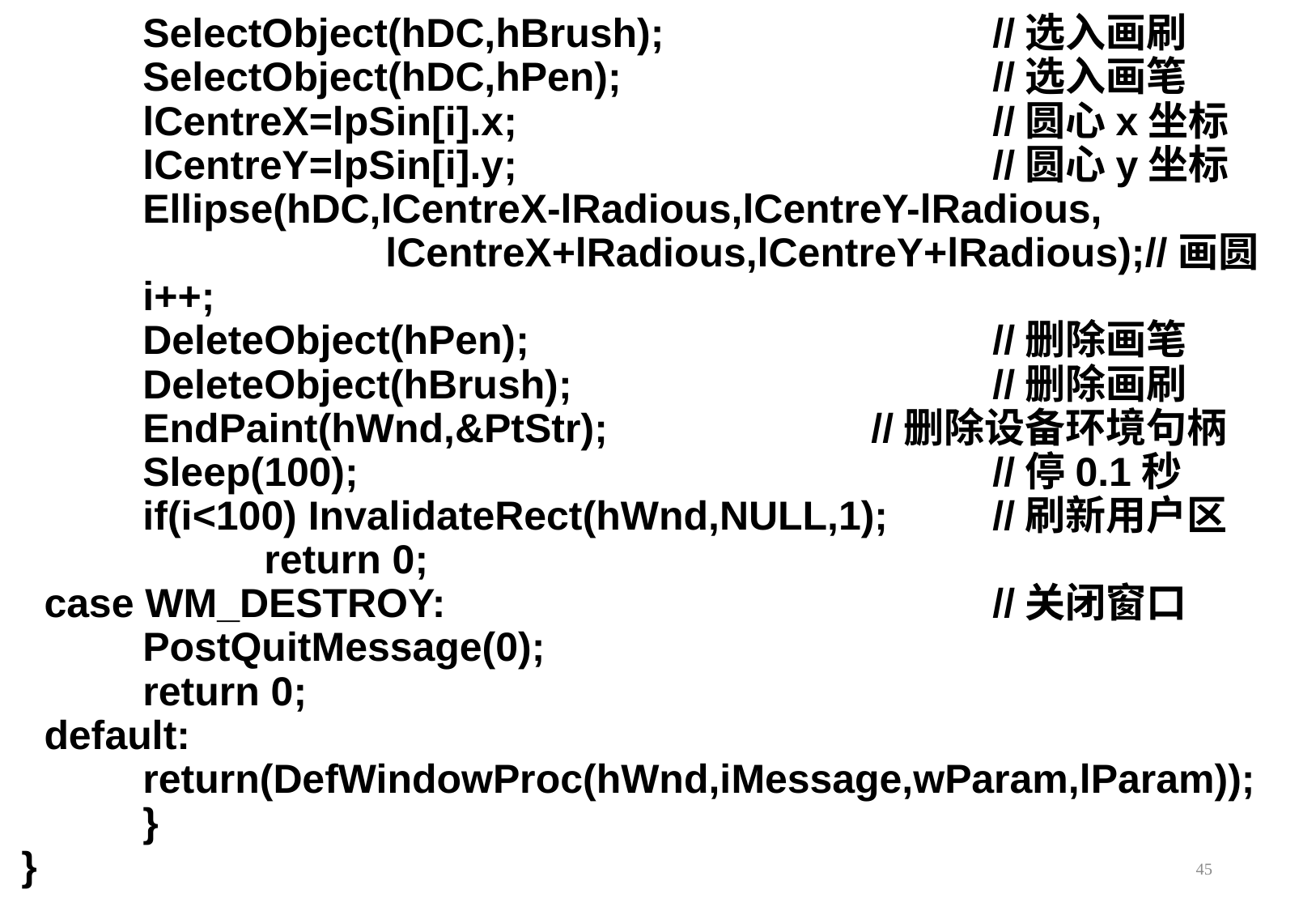

SelectObject(hDC,hBrush);			//选入画刷
	SelectObject(hDC,hPen);				//选入画笔
	lCentreX=lpSin[i].x;				//圆心x坐标
	lCentreY=lpSin[i].y;				//圆心y坐标
	Ellipse(hDC,lCentreX-lRadious,lCentreY-lRadious,
			lCentreX+lRadious,lCentreY+lRadious);//画圆
	i++;
	DeleteObject(hPen);				//删除画笔
	DeleteObject(hBrush);				//删除画刷
	EndPaint(hWnd,&PtStr);			//删除设备环境句柄
	Sleep(100);						//停0.1秒
	if(i<100) InvalidateRect(hWnd,NULL,1);	//刷新用户区
		return 0;
  case WM_DESTROY:					//关闭窗口
	PostQuitMessage(0);
	return 0;
  default:
	return(DefWindowProc(hWnd,iMessage,wParam,lParam));
	}
}
45